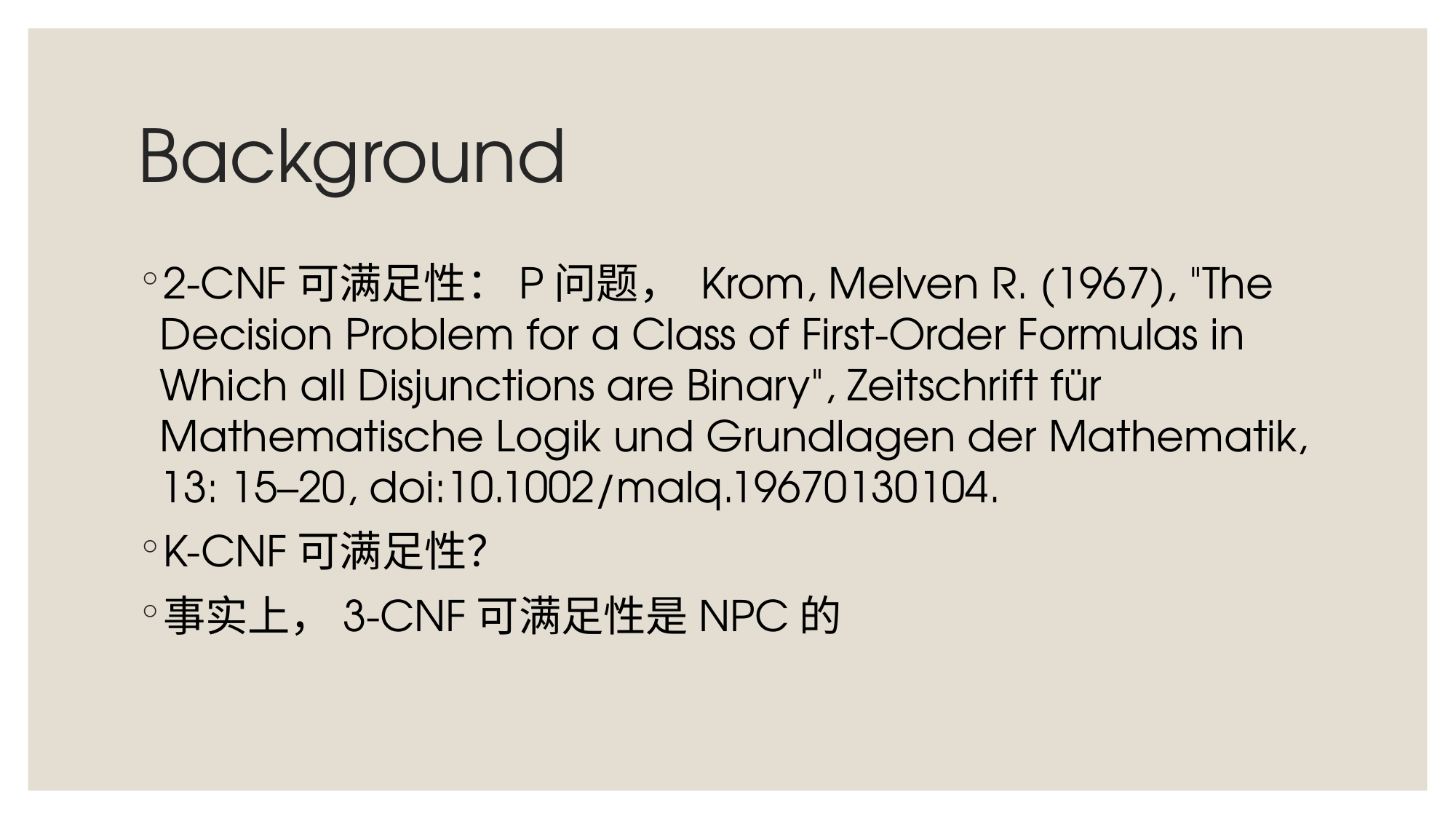

# Background
2-CNF可满足性：P问题， Krom, Melven R. (1967), "The Decision Problem for a Class of First-Order Formulas in Which all Disjunctions are Binary", Zeitschrift für Mathematische Logik und Grundlagen der Mathematik, 13: 15–20, doi:10.1002/malq.19670130104.
K-CNF可满足性？
事实上，3-CNF可满足性是NPC的